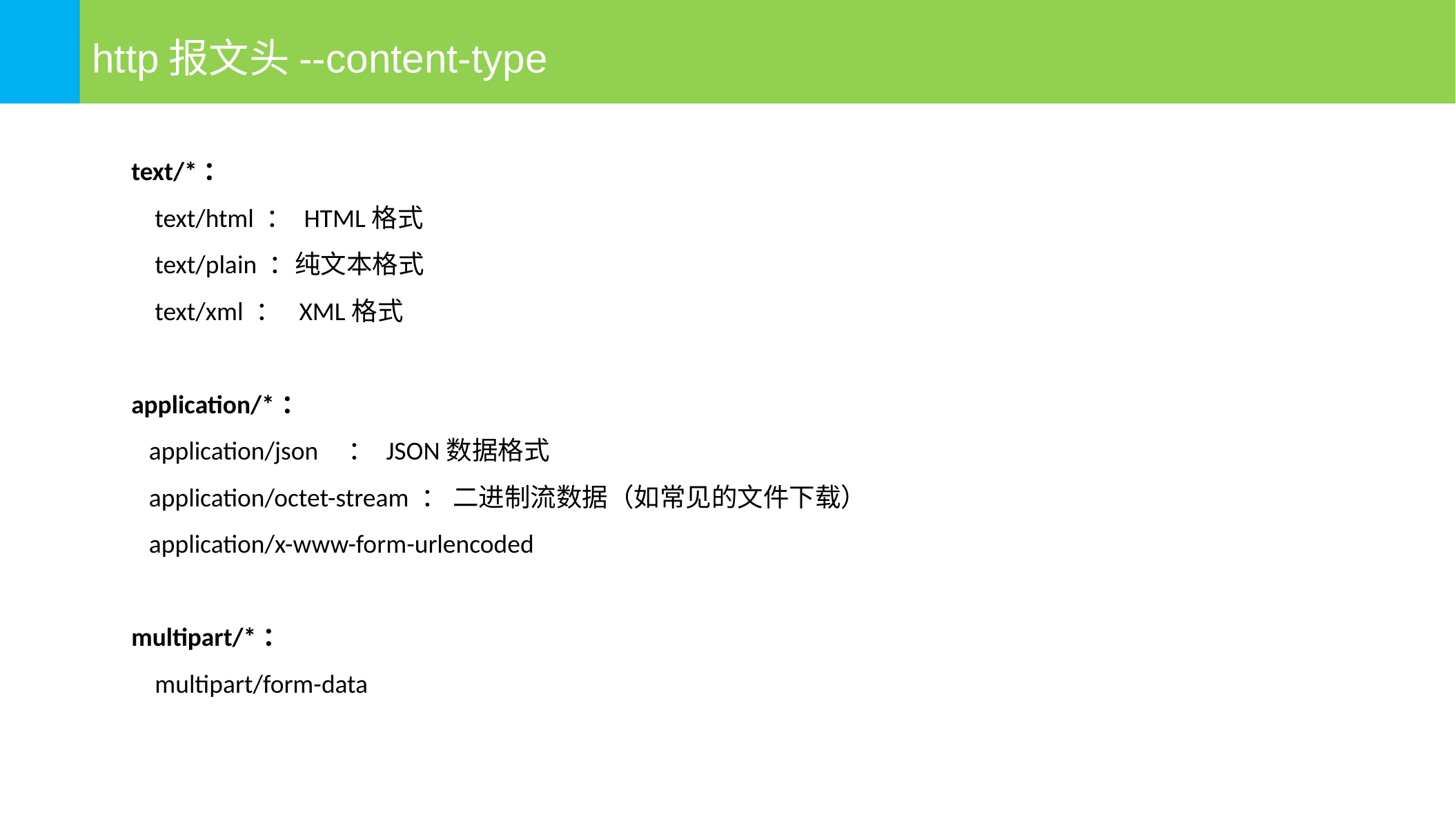

http报文头--content-type
text/*：
    text/html ： HTML格式
    text/plain ：纯文本格式
    text/xml ：  XML格式
application/*：
   application/json    ： JSON数据格式
   application/octet-stream ： 二进制流数据（如常见的文件下载）
   application/x-www-form-urlencoded

multipart/*：
    multipart/form-data